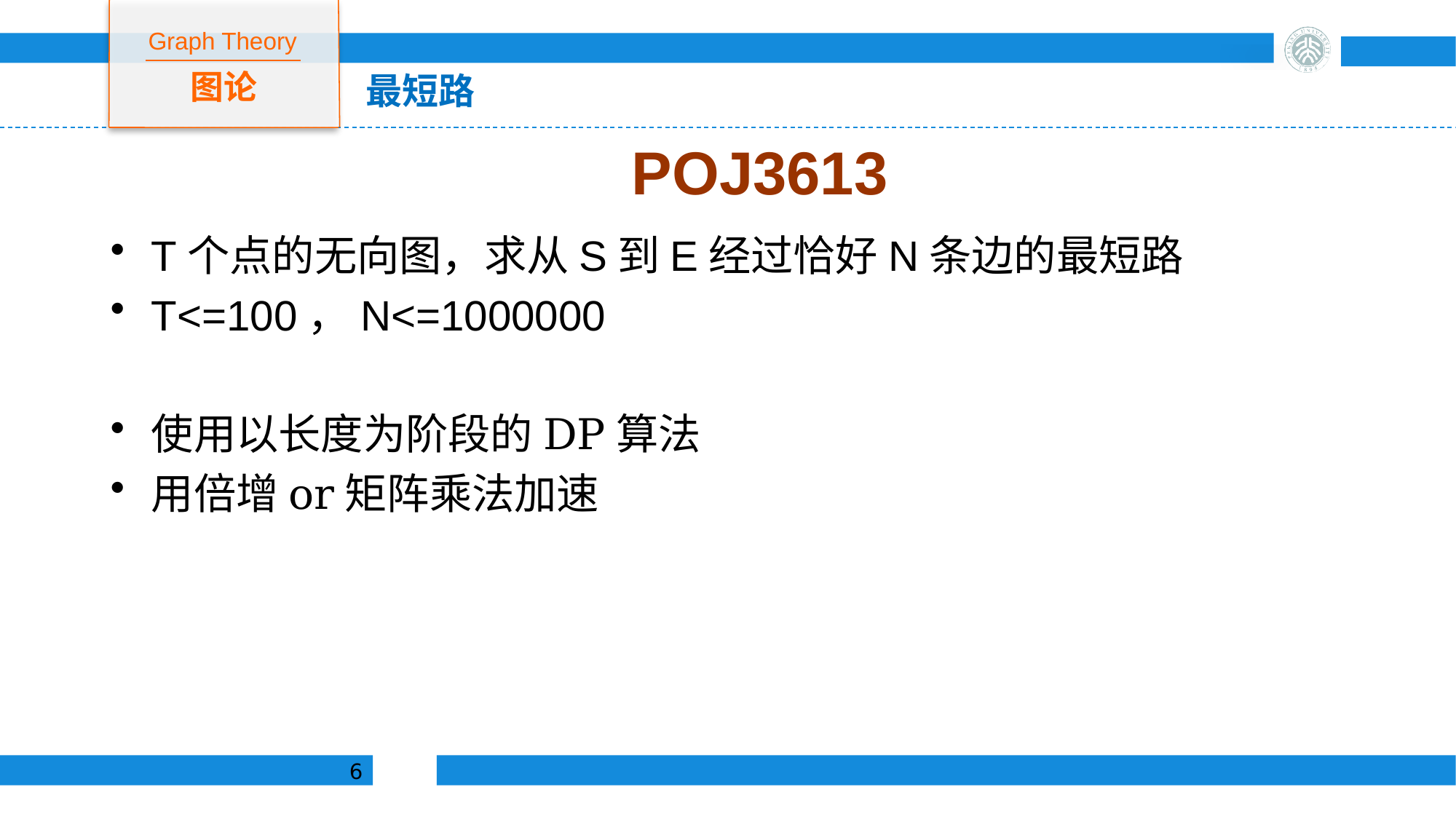

Graph Theory
图论
最短路
# POJ3613
T个点的无向图，求从S到E经过恰好N条边的最短路
T<=100，N<=1000000

使用以长度为阶段的DP算法
用倍增or矩阵乘法加速